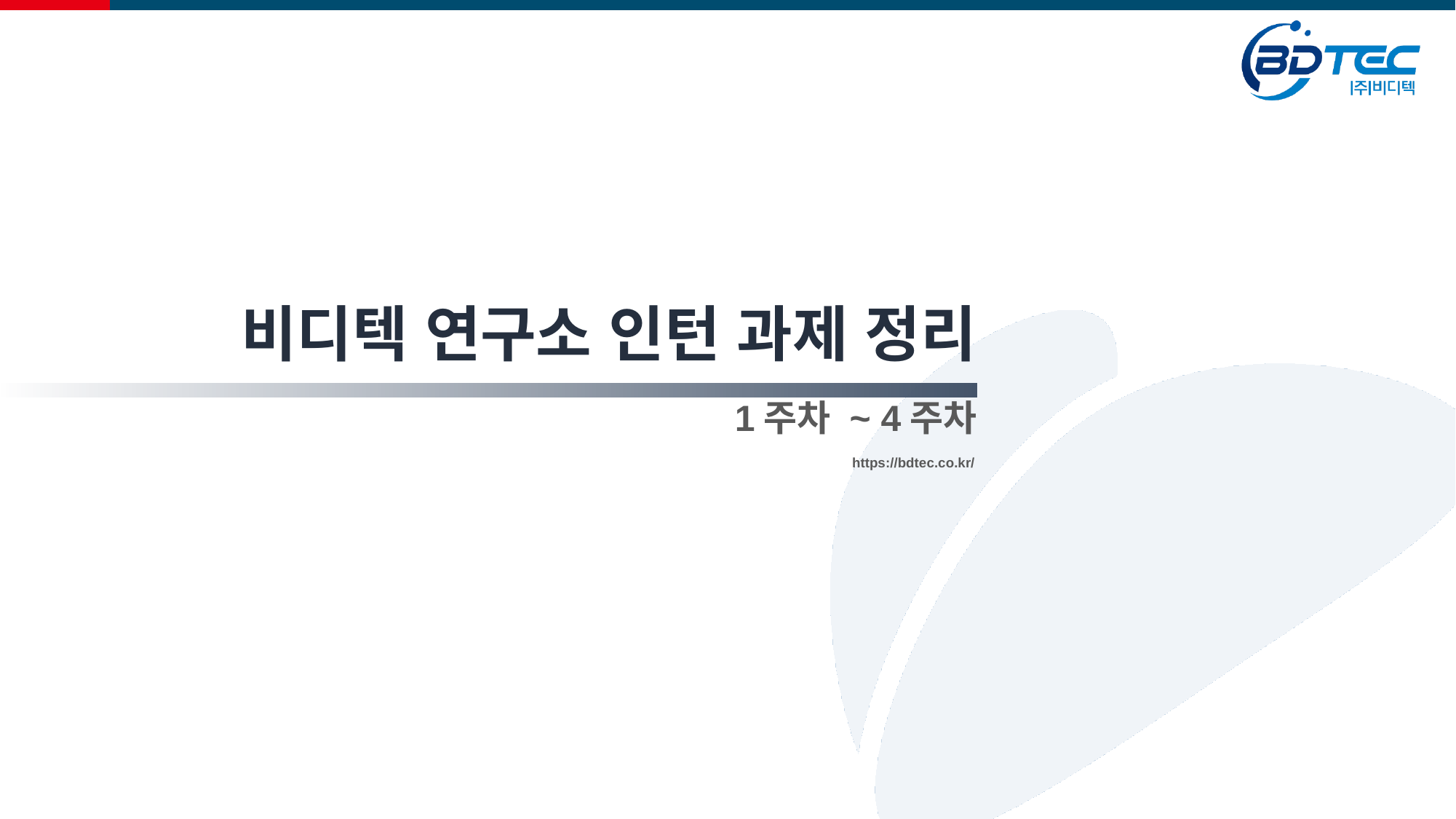

# 비디텍 연구소 인턴 과제 정리
1주차 ~ 4주차